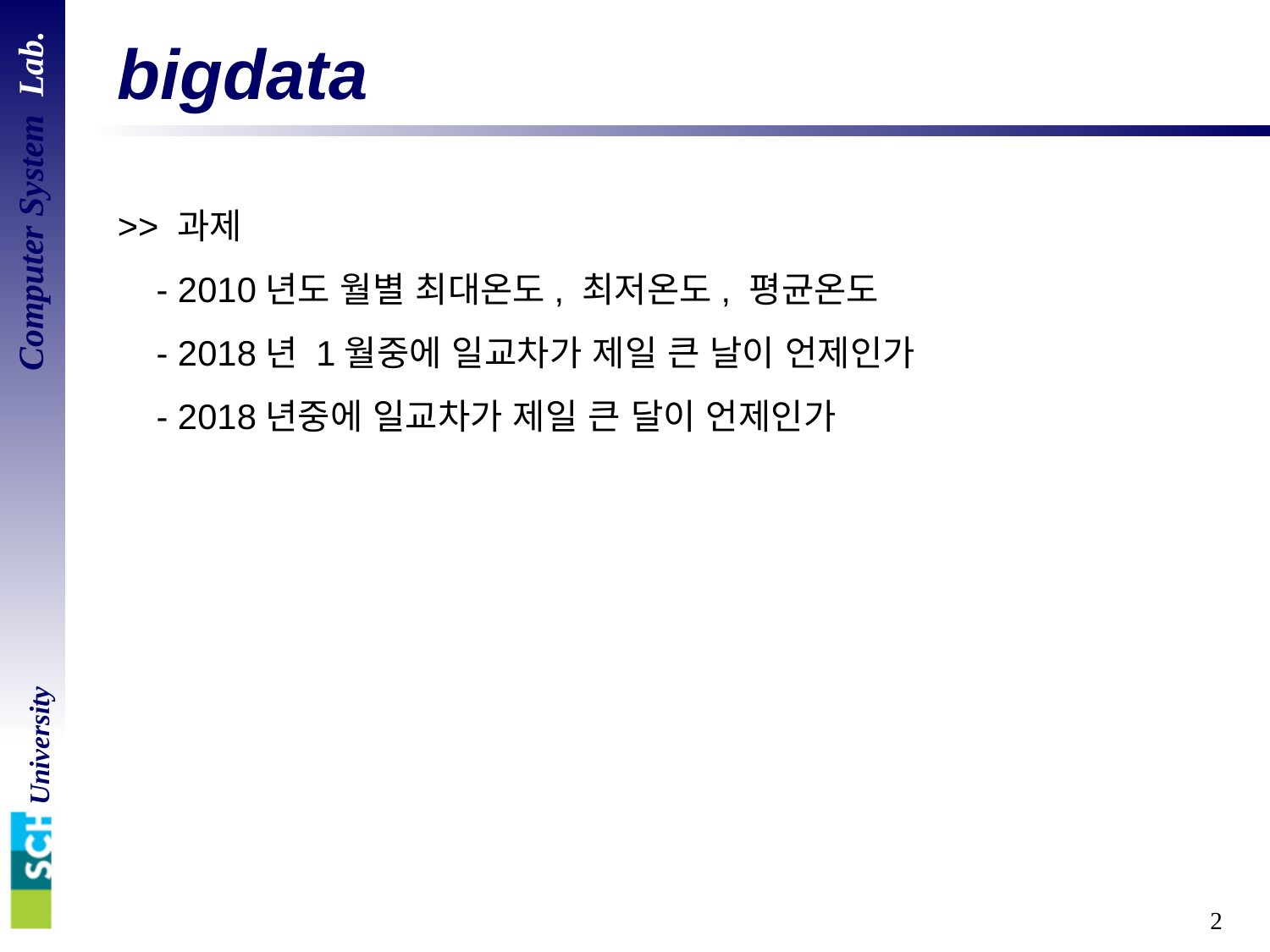

# bigdata
>> 과제
    - 2010년도 월별 최대온도, 최저온도, 평균온도
    - 2018년 1월중에 일교차가 제일 큰 날이 언제인가
    - 2018년중에 일교차가 제일 큰 달이 언제인가